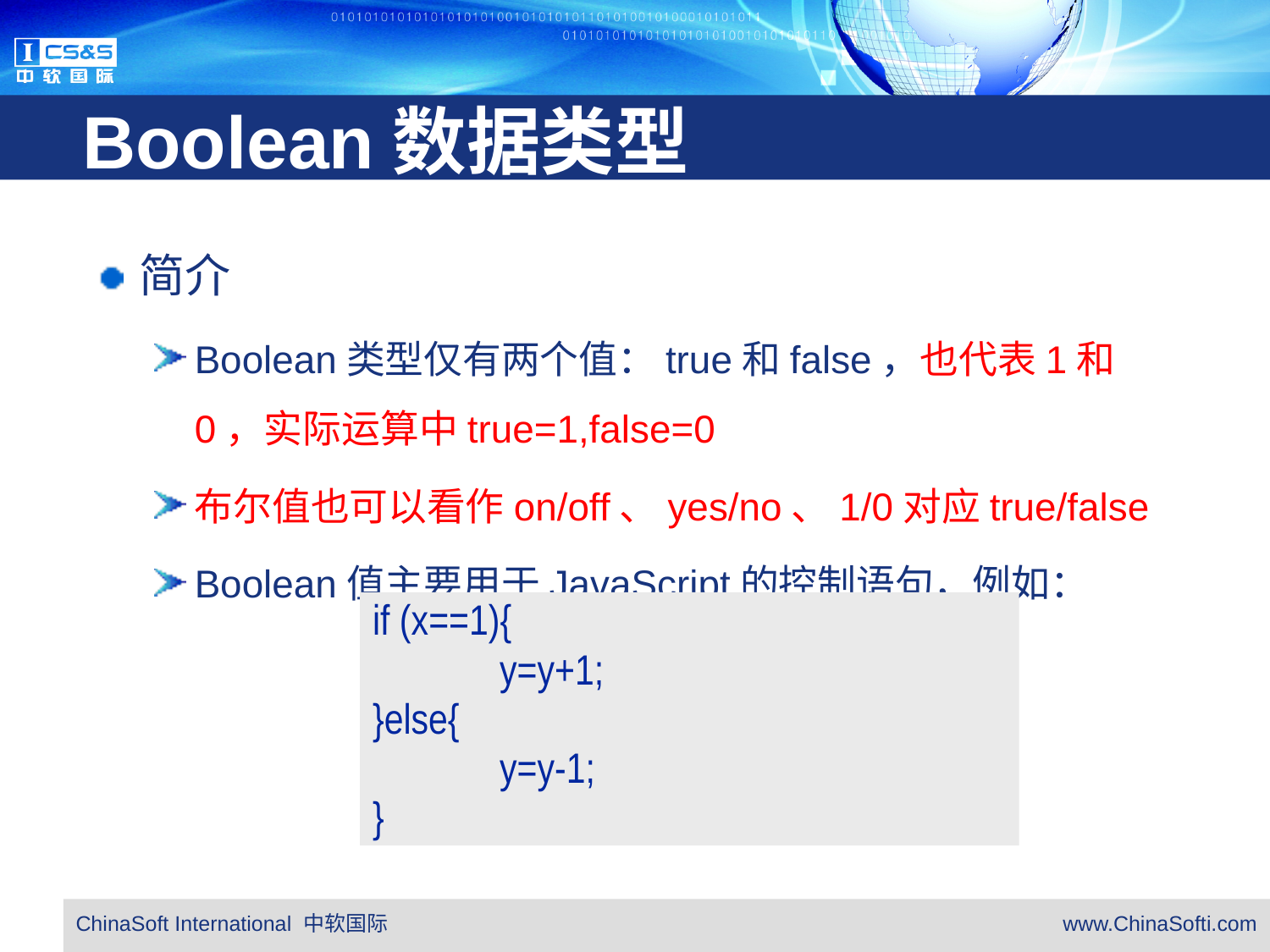

# Boolean数据类型
简介
Boolean类型仅有两个值：true和false，也代表1和0，实际运算中true=1,false=0
布尔值也可以看作on/off、yes/no、1/0对应true/false
Boolean值主要用于JavaScript的控制语句，例如：
if (x==1){
	y=y+1;
}else{
	y=y-1;
}